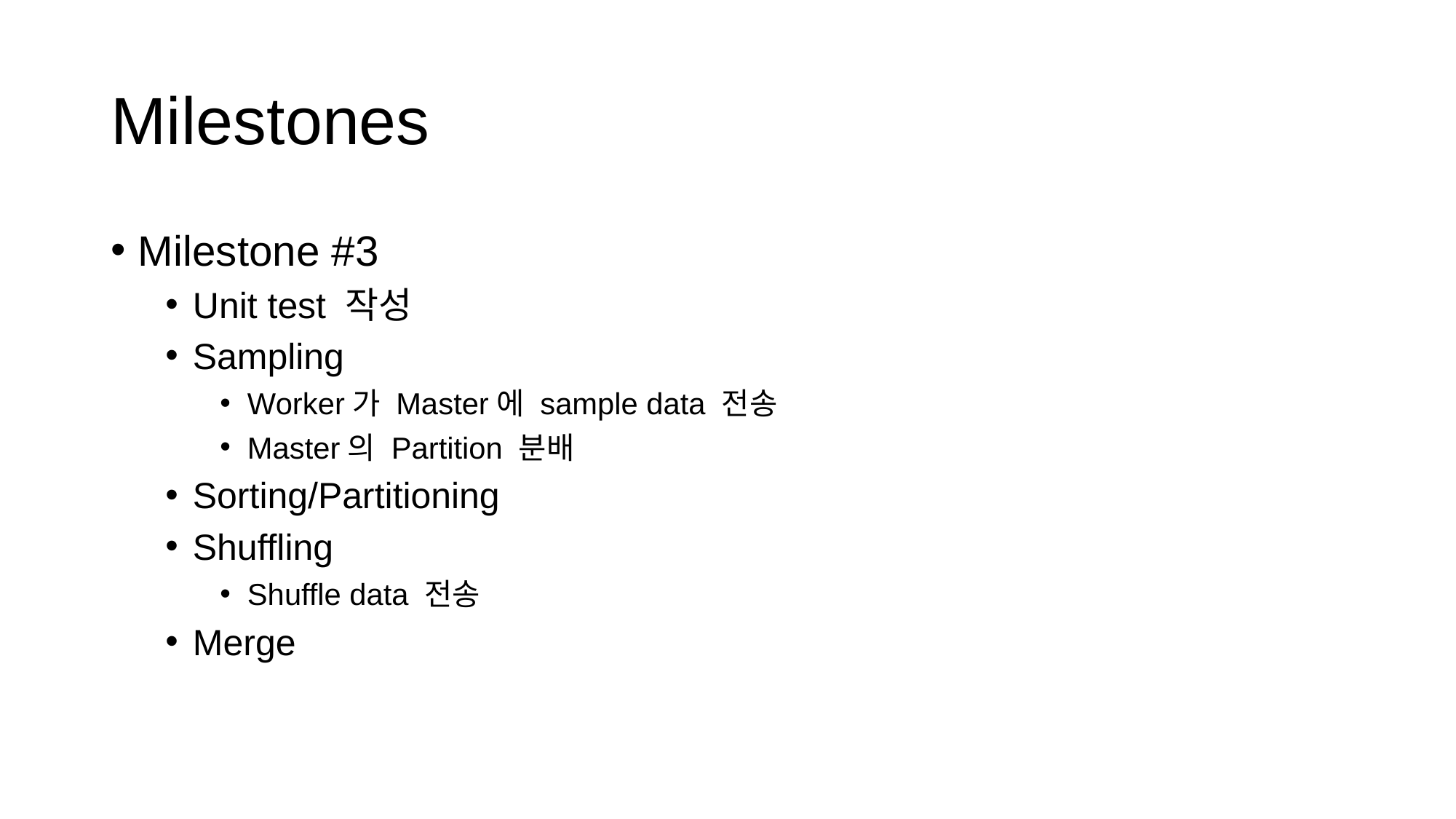

# Milestones
Milestone #3
Unit test 작성
Sampling
Worker가 Master에 sample data 전송
Master의 Partition 분배
Sorting/Partitioning
Shuffling
Shuffle data 전송
Merge